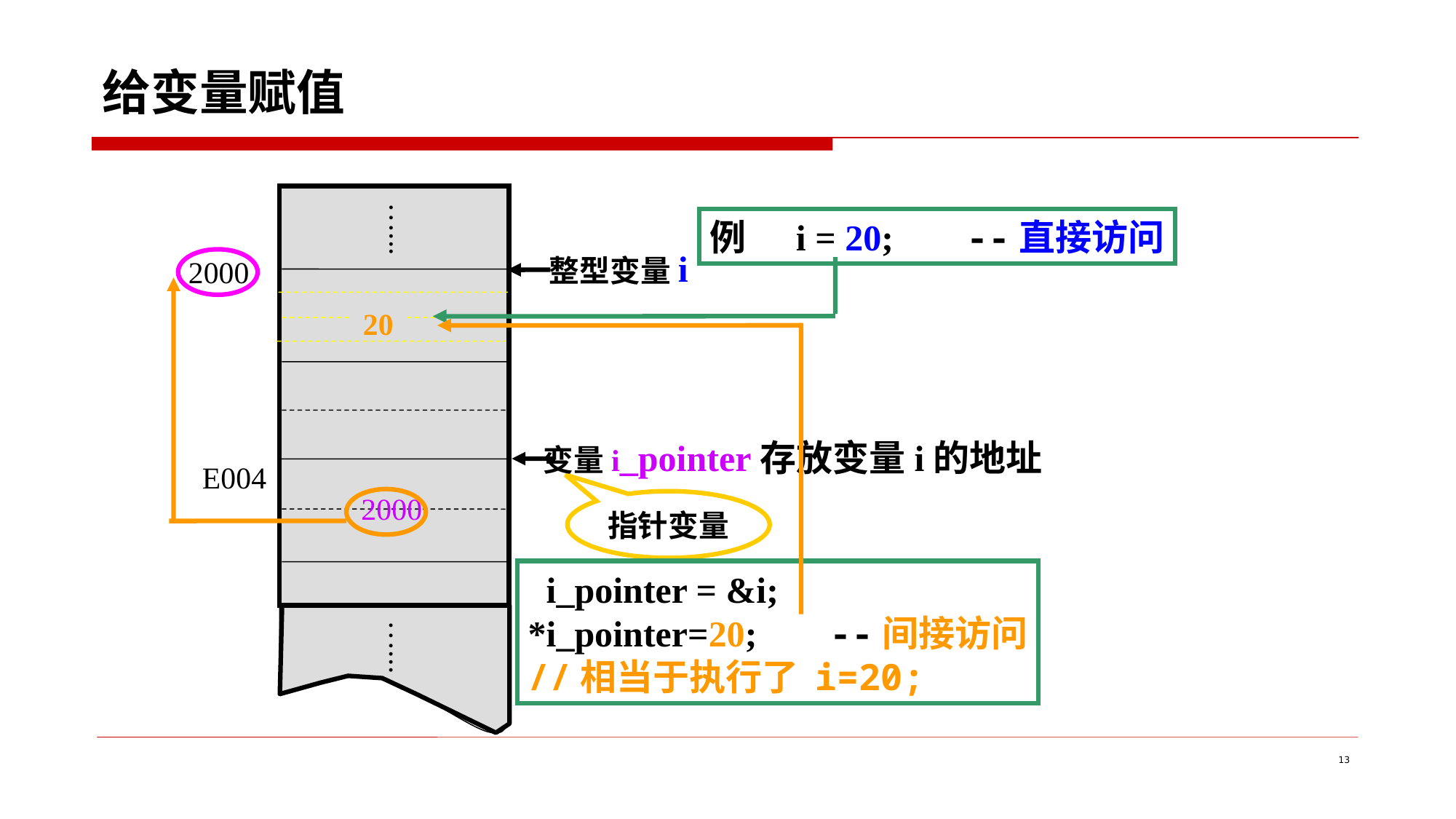

给变量赋值

…...
整型变量i
2000

10

变量i_pointer存放变量i的地址
E004

…...

指针变量
2000
例     i = 20;        --直接访问

3
20

  i_pointer = &i;
*i_pointer=20;        --间接访问
//相当于执行了 i=20;
13